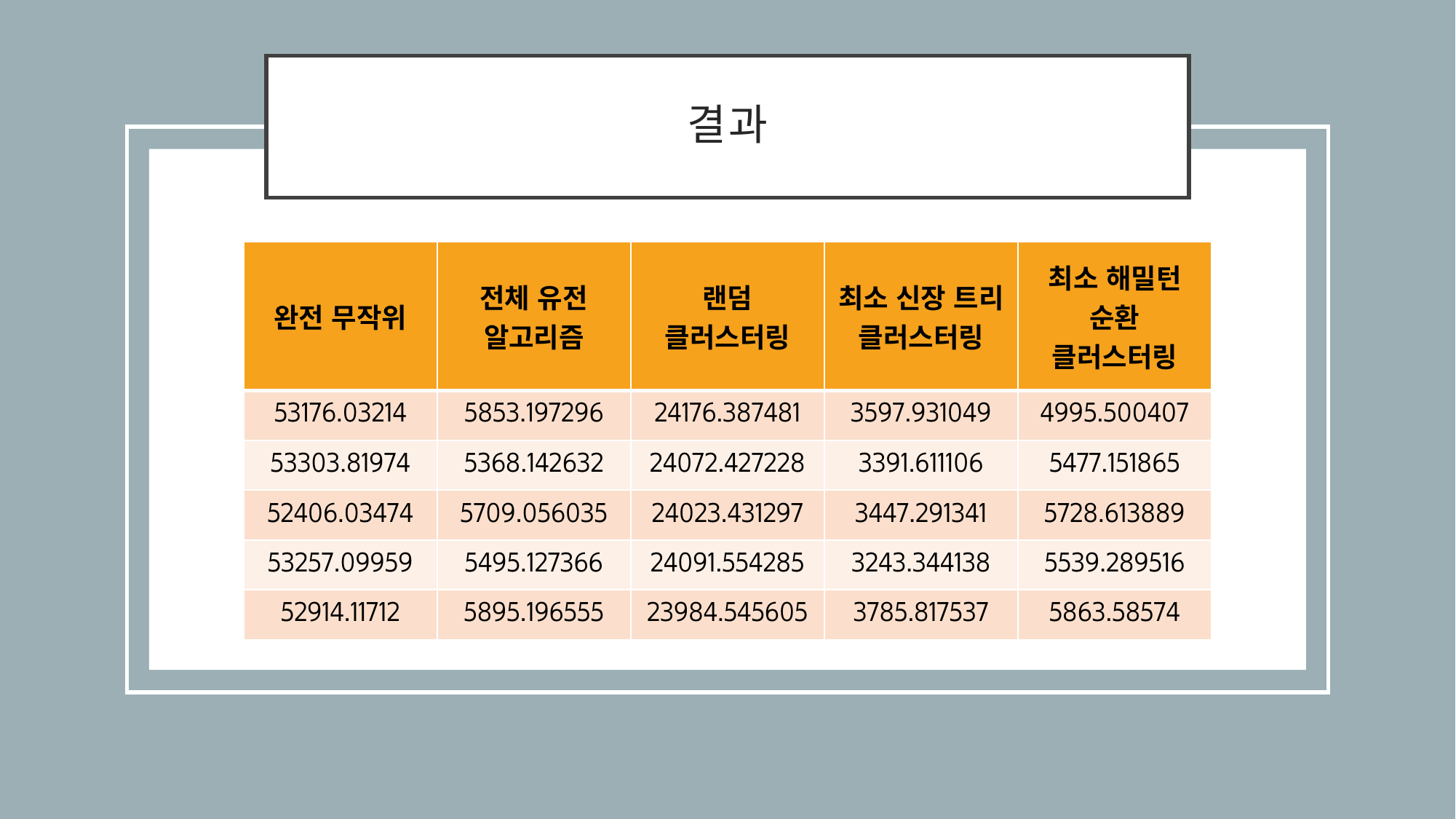

# 결과

| 완전 무작위 | 전체 유전 알고리즘 | 랜덤 클러스터링 | 최소 신장 트리 클러스터링 | 최소 해밀턴 순환 클러스터링 |
| --- | --- | --- | --- | --- |
| 53176.03214 | 5853.197296 | 24176.387481 | 3597.931049 | 4995.500407 |
| 53303.81974 | 5368.142632 | 24072.427228 | 3391.611106 | 5477.151865 |
| 52406.03474 | 5709.056035 | 24023.431297 | 3447.291341 | 5728.613889 |
| 53257.09959 | 5495.127366 | 24091.554285 | 3243.344138 | 5539.289516 |
| 52914.11712 | 5895.196555 | 23984.545605 | 3785.817537 | 5863.58574 |